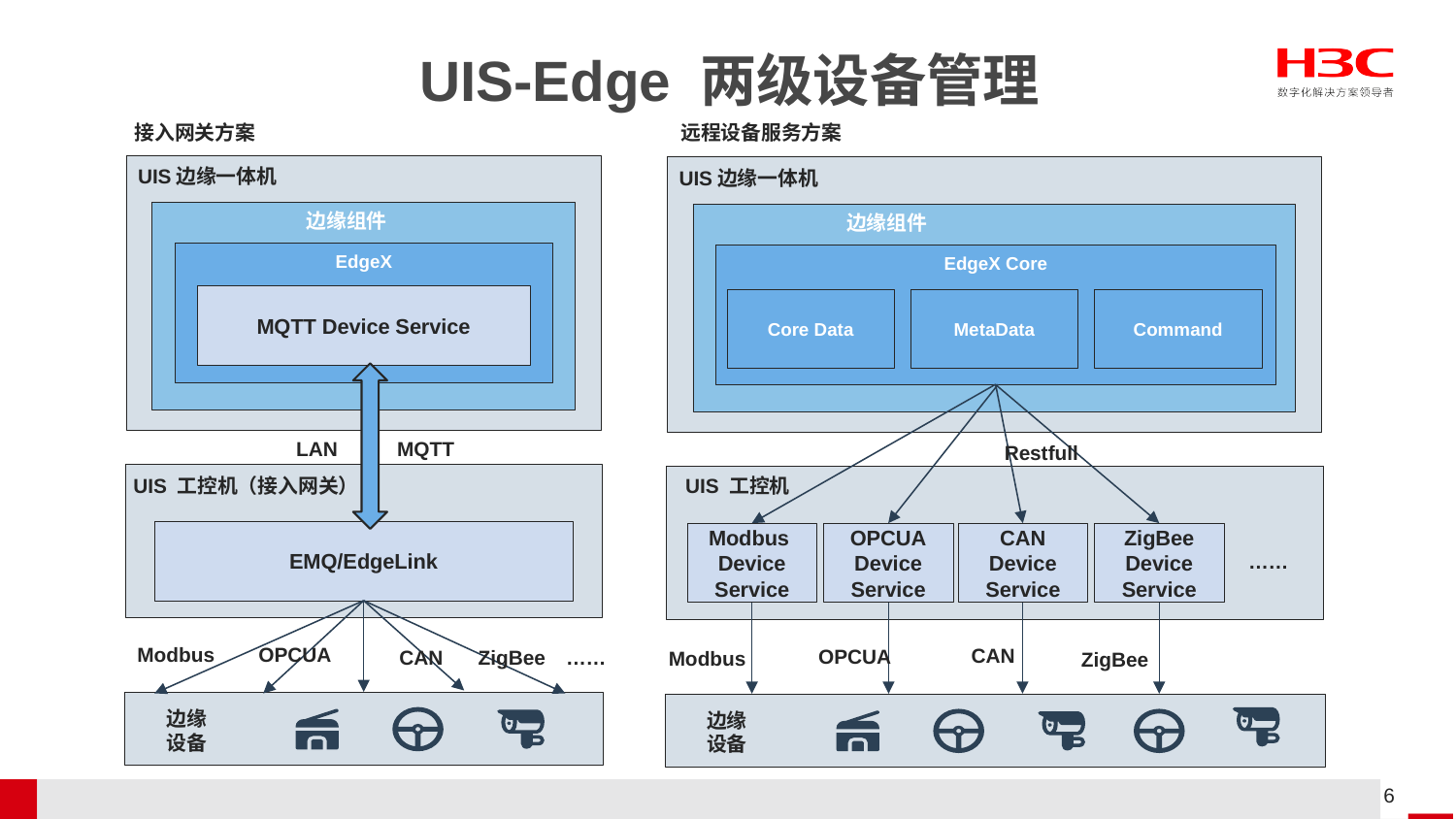

# UIS-Edge 两级设备管理
接入网关方案
远程设备服务方案

UIS边缘一体机

UIS边缘一体机
边缘组件

边缘组件

EdgeX
EdgeX Core
MQTT Device Service
Core Data
MetaData
Command

LAN
MQTT
Restfull

UIS 工控机
UIS 工控机（接入网关）

EMQ/EdgeLink
Modbus
Device Service
OPCUA
Device Service
CAN
Device Service
ZigBee
Device Service
……
Modbus
OPCUA
CAN
OPCUA
CAN
ZigBee
……
Modbus
ZigBee

边缘
设备
边缘
设备